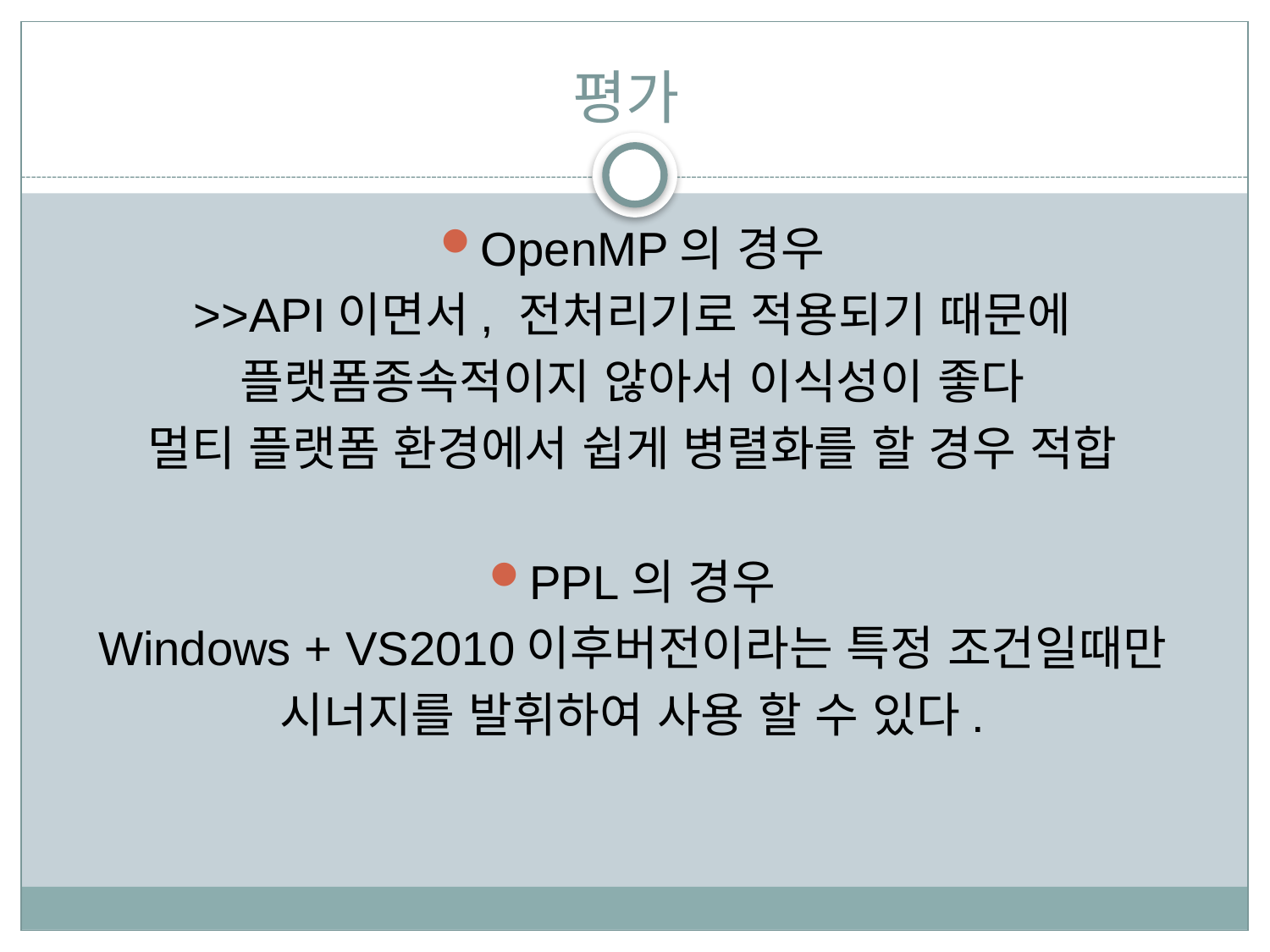

# 평가
OpenMP의 경우
>>API이면서, 전처리기로 적용되기 때문에
플랫폼종속적이지 않아서 이식성이 좋다
멀티 플랫폼 환경에서 쉽게 병렬화를 할 경우 적합

PPL의 경우
Windows + VS2010이후버전이라는 특정 조건일때만
시너지를 발휘하여 사용 할 수 있다.